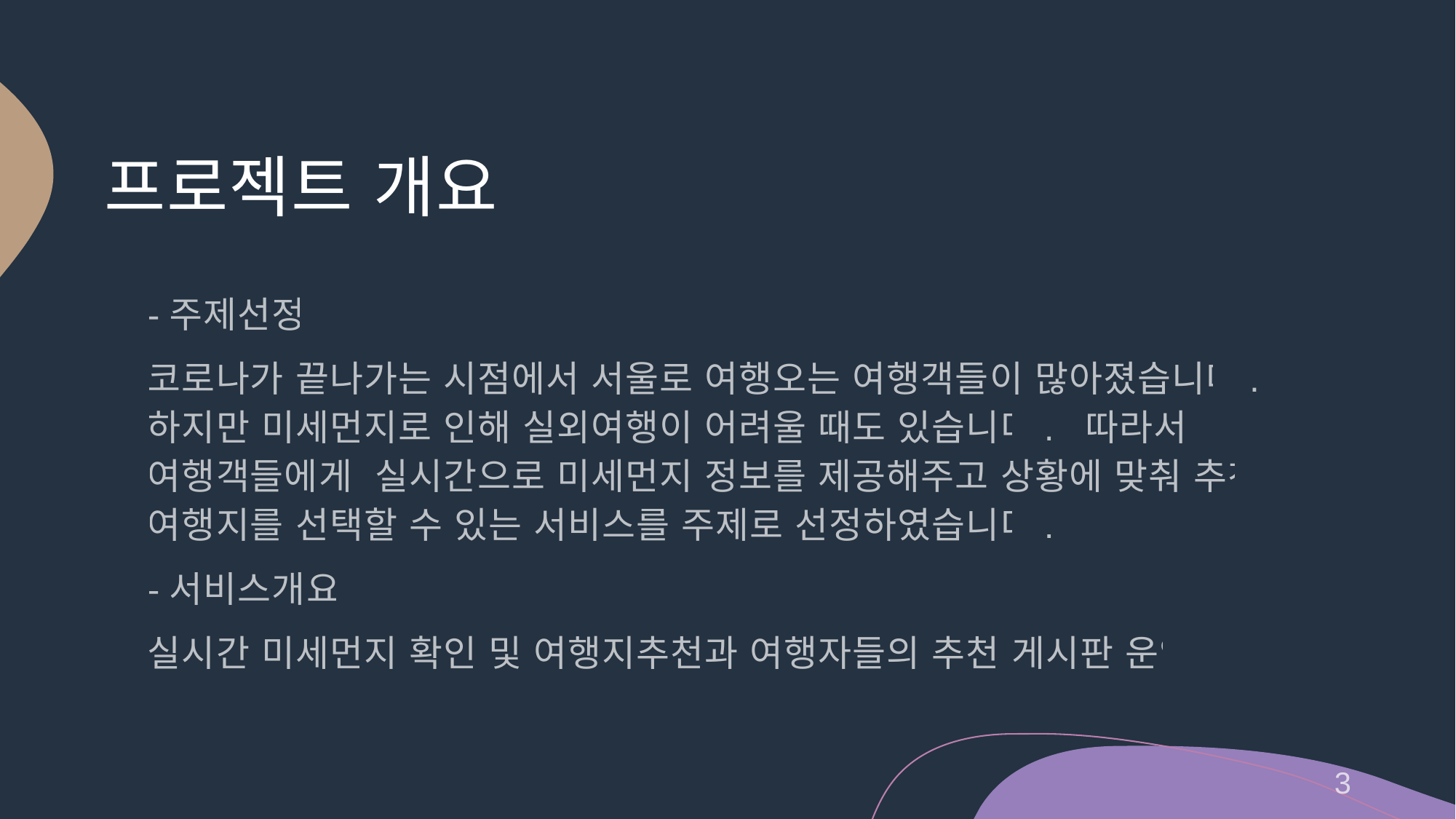

# 프로젝트 개요
-주제선정
코로나가 끝나가는 시점에서 서울로 여행오는 여행객들이 많아졌습니다. 하지만 미세먼지로 인해 실외여행이 어려울 때도 있습니다.  따라서 여행객들에게  실시간으로 미세먼지 정보를 제공해주고 상황에 맞춰 추천 여행지를 선택할 수 있는 서비스를 주제로 선정하였습니다.
-서비스개요
실시간 미세먼지 확인 및 여행지추천과 여행자들의 추천 게시판 운영
3